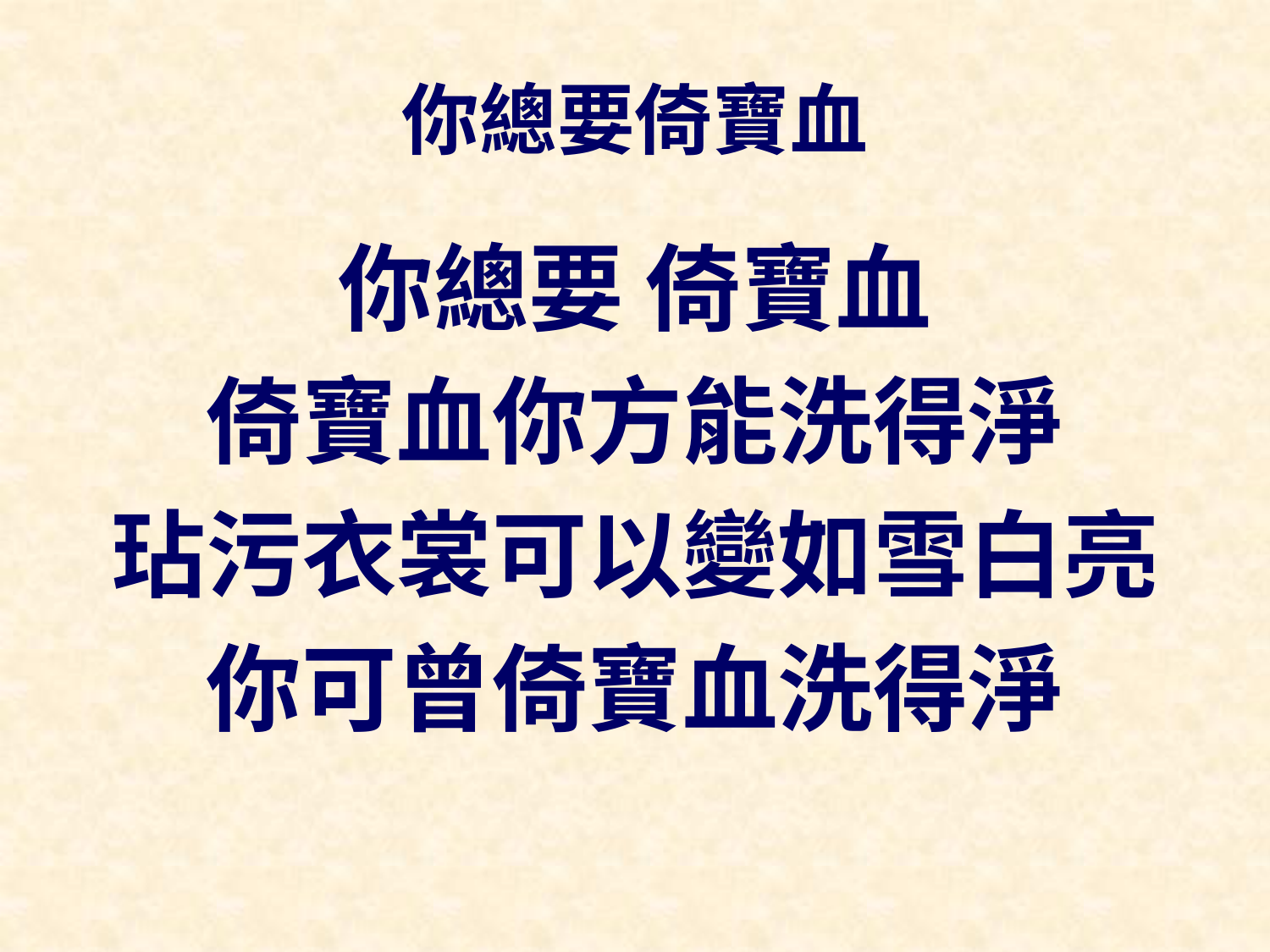

# 你總要倚寶血
你總要 倚寶血
倚寶血你方能洗得淨
玷污衣裳可以變如雪白亮
你可曾倚寶血洗得淨